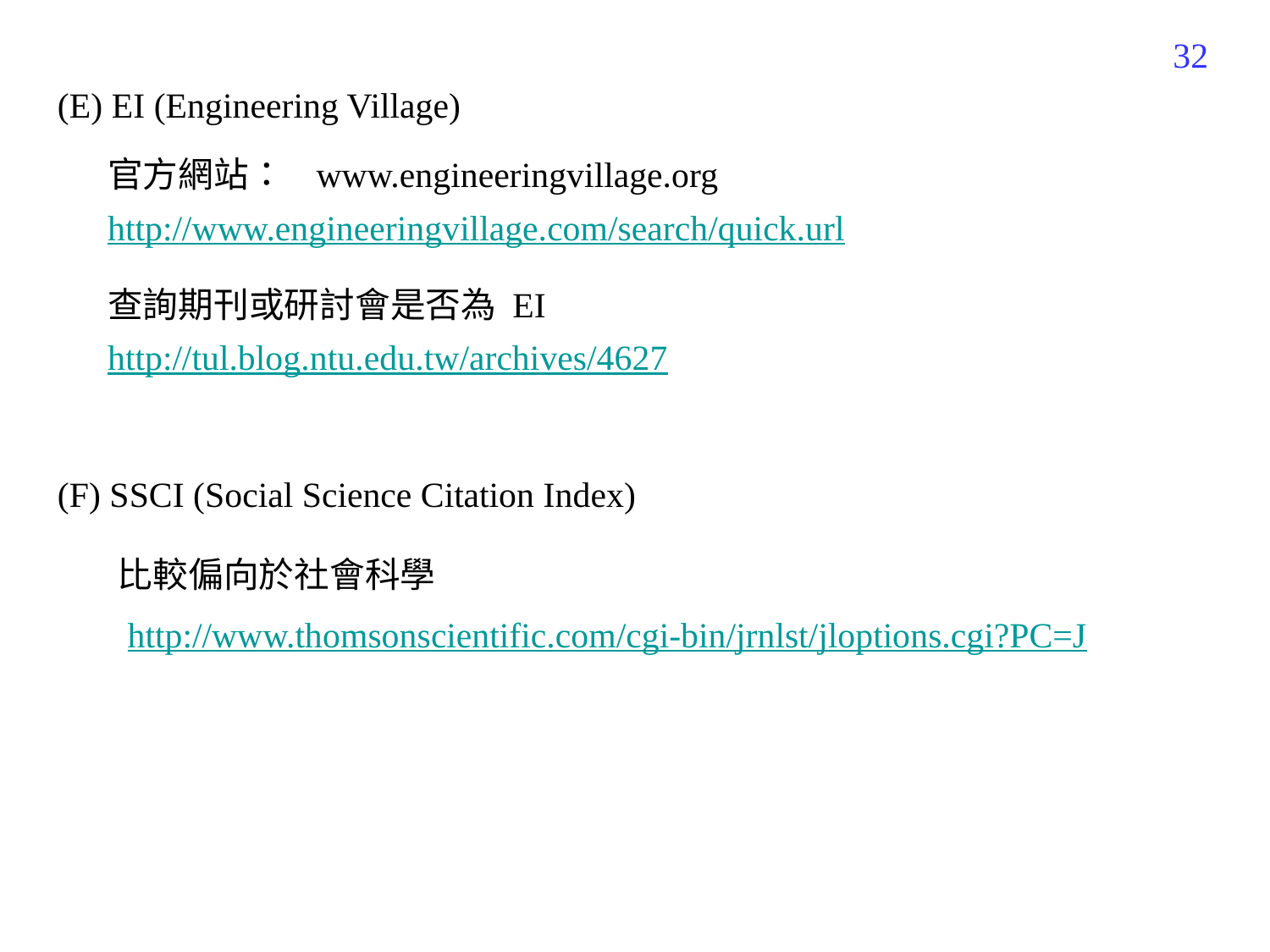

32
(E) EI (Engineering Village)
官方網站：   www.engineeringvillage.org
http://www.engineeringvillage.com/search/quick.url
查詢期刊或研討會是否為 EI
http://tul.blog.ntu.edu.tw/archives/4627
(F) SSCI (Social Science Citation Index)
比較偏向於社會科學
http://www.thomsonscientific.com/cgi-bin/jrnlst/jloptions.cgi?PC=J